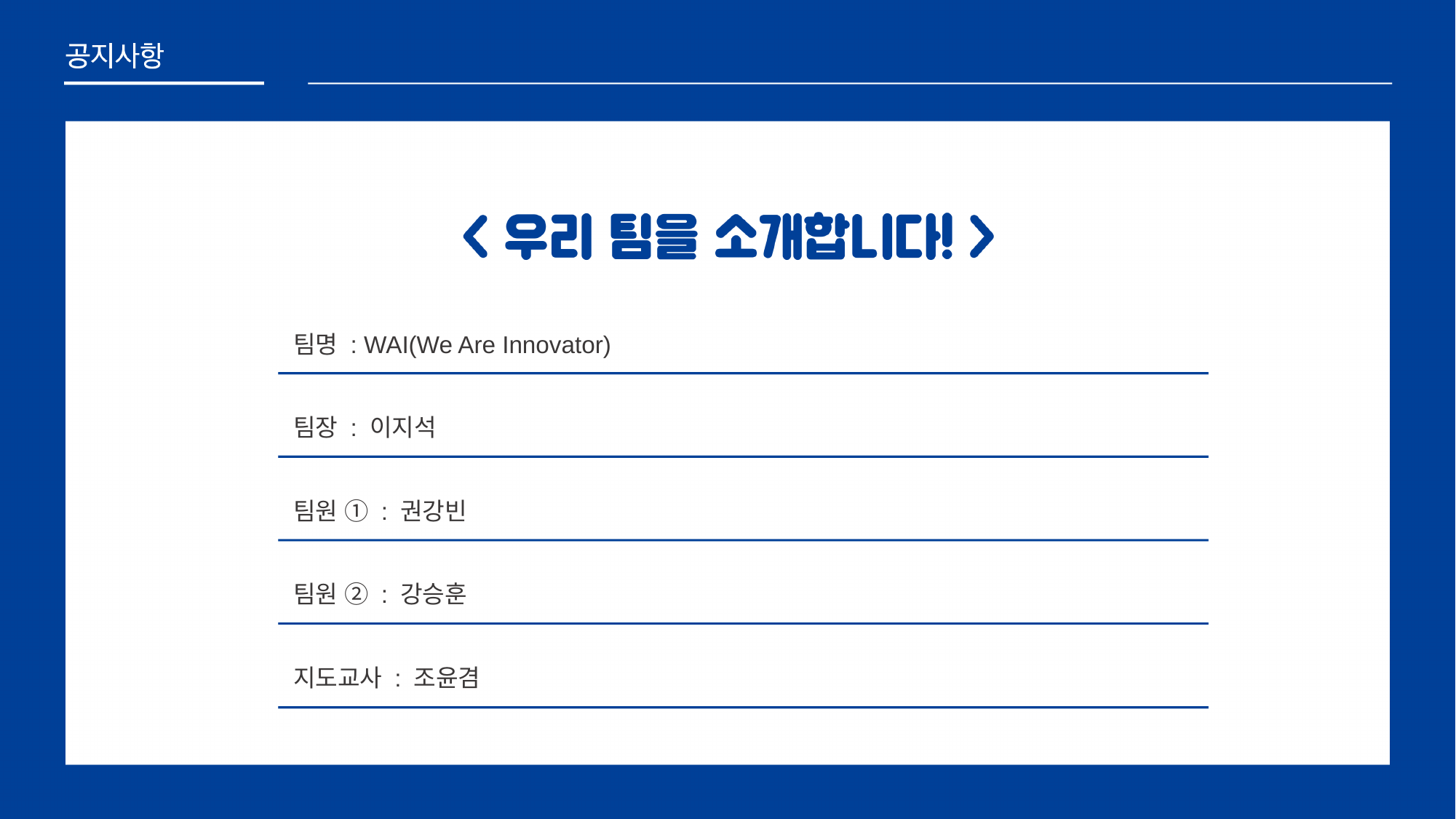

팀명 : WAI(We Are Innovator)
팀장 : 이지석
팀원 ① : 권강빈
팀원 ② : 강승훈
지도교사 : 조윤겸